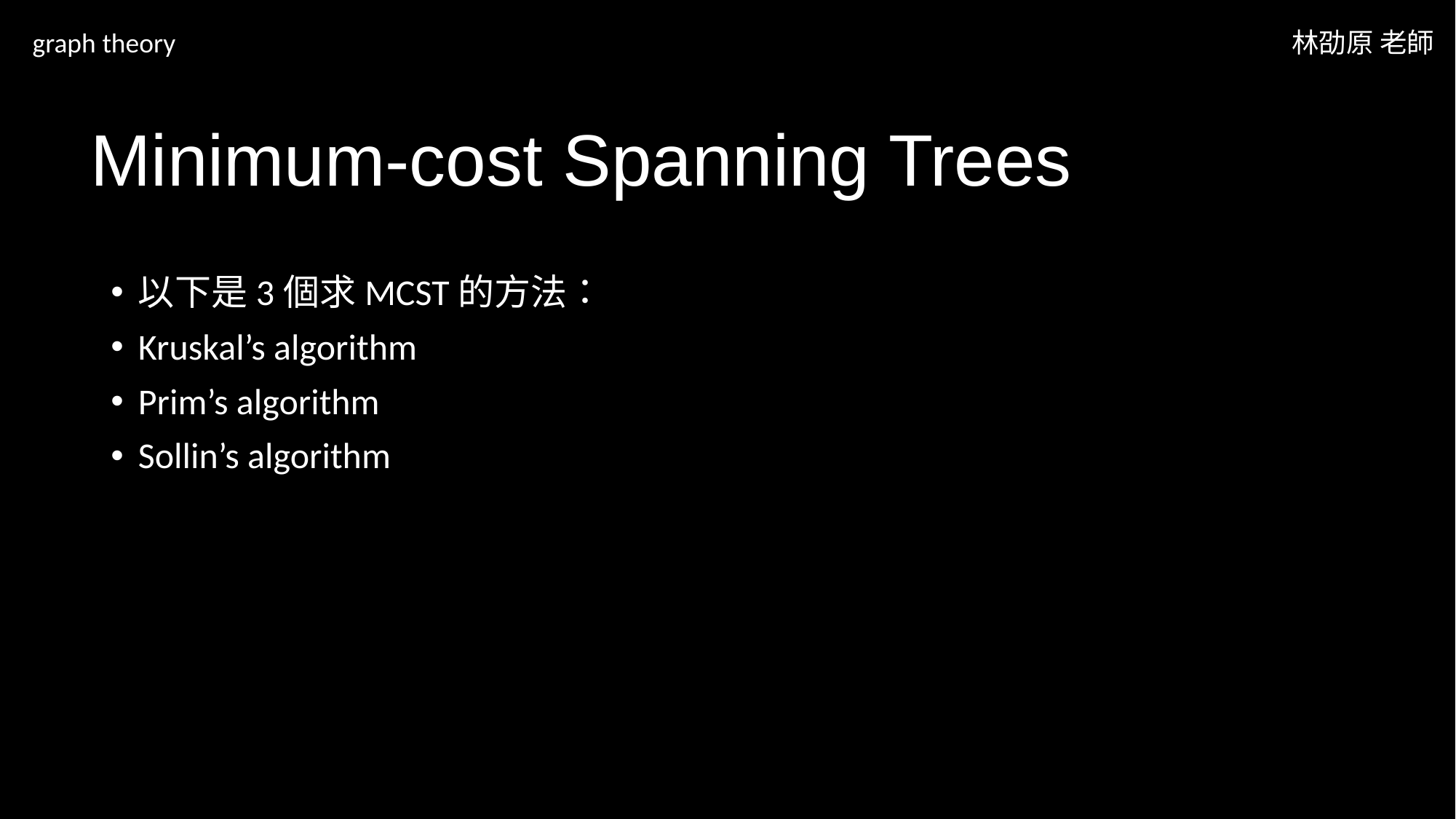

graph theory
林劭原 老師
# Minimum-cost Spanning Trees
以下是3個求MCST的方法：
Kruskal’s algorithm
Prim’s algorithm
Sollin’s algorithm